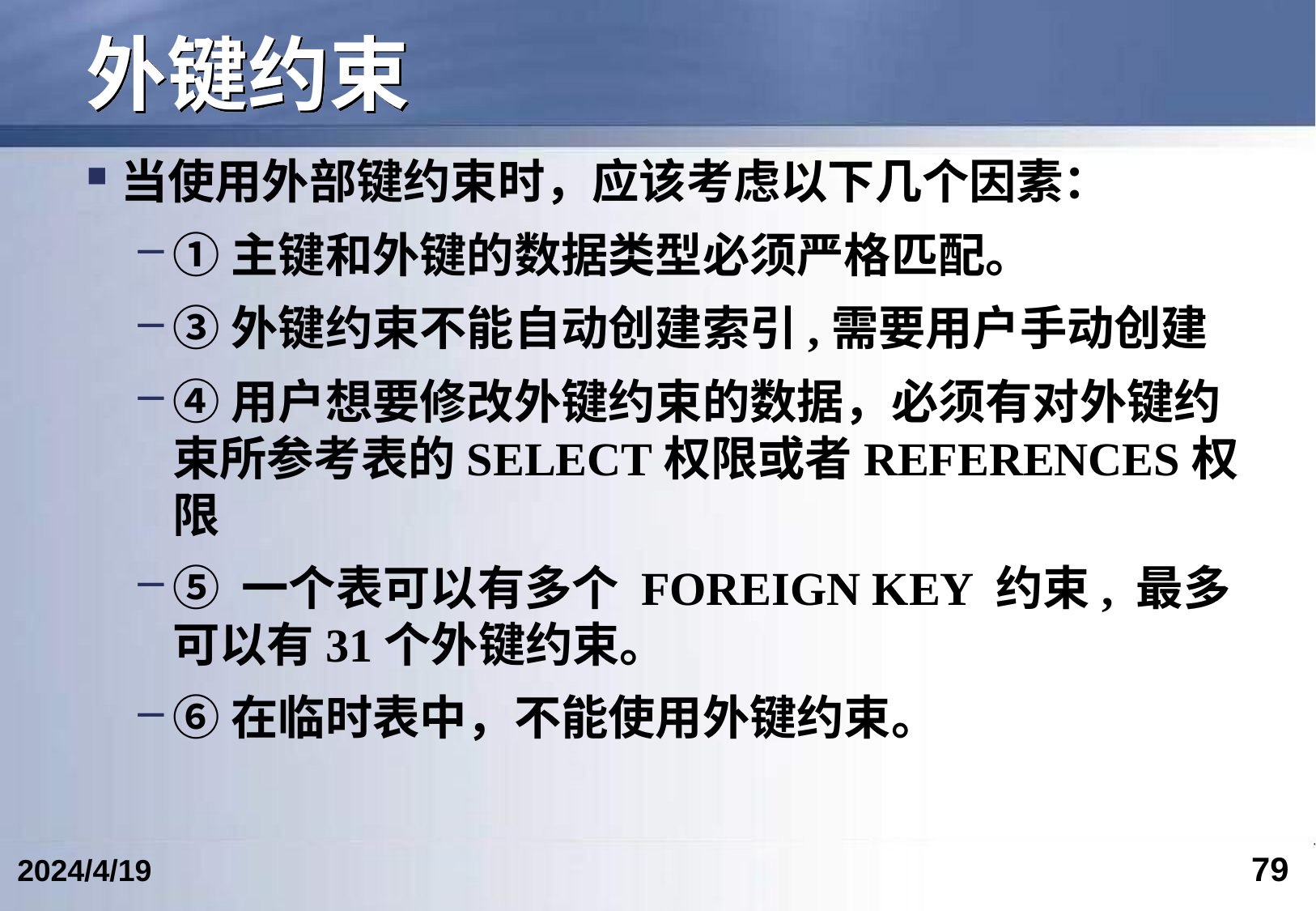

# 外键约束
当使用外部键约束时，应该考虑以下几个因素：
①主键和外键的数据类型必须严格匹配。
③外键约束不能自动创建索引,需要用户手动创建
④用户想要修改外键约束的数据，必须有对外键约束所参考表的SELECT权限或者REFERENCES权限
⑤ 一个表可以有多个 FOREIGN KEY 约束, 最多可以有31个外键约束。
⑥在临时表中，不能使用外键约束。

79
2024/4/19